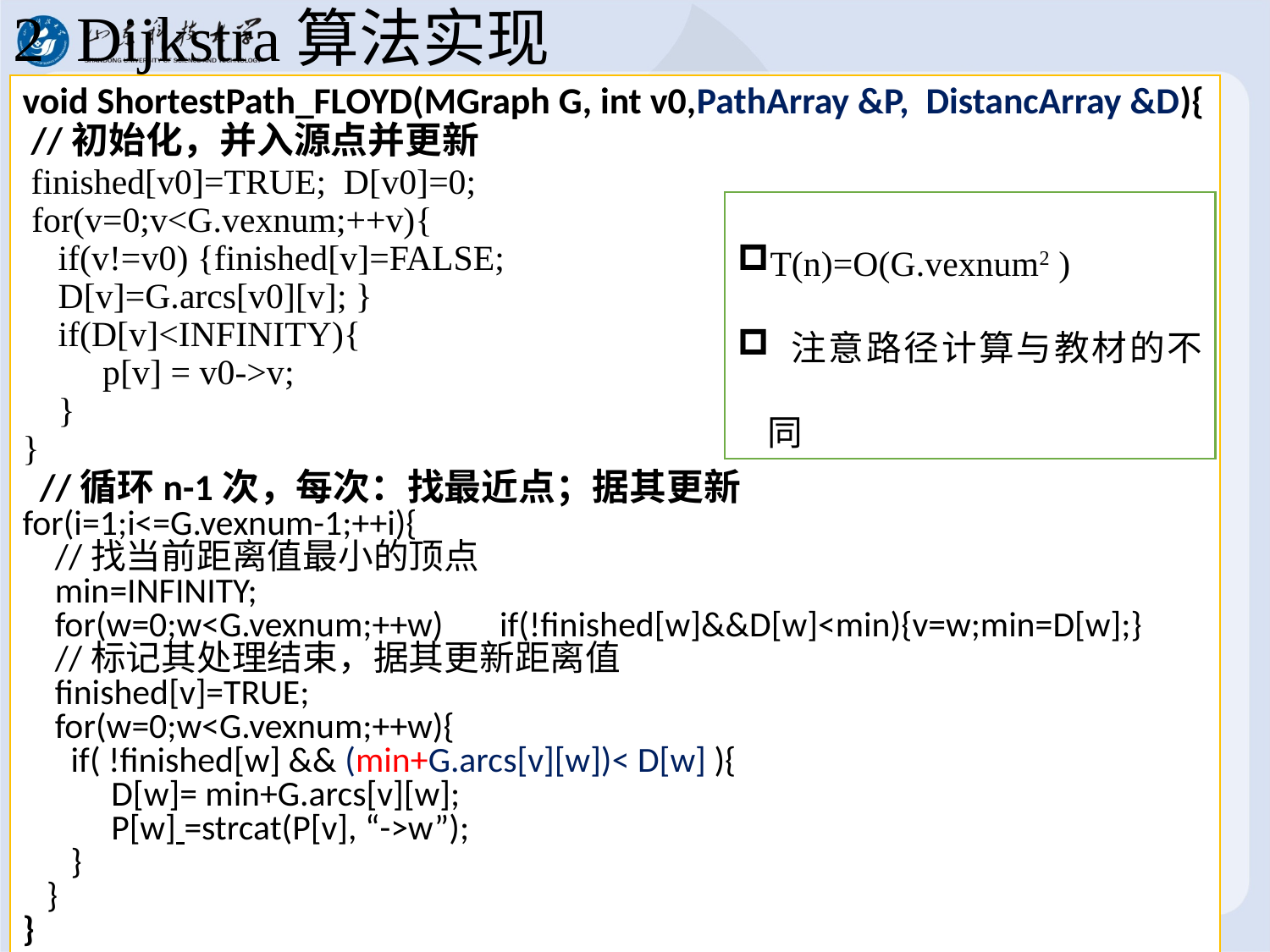

# 2  Dijkstra算法实现
void ShortestPath_FLOYD(MGraph G, int v0,PathArray &P,  DistancArray &D){
 //初始化，并入源点并更新
 finished[v0]=TRUE;  D[v0]=0;
 for(v=0;v<G.vexnum;++v){
    if(v!=v0) {finished[v]=FALSE;
    D[v]=G.arcs[v0][v]; }
    if(D[v]<INFINITY){
         p[v] = v0->v;
    }
}
  //循环n-1次，每次：找最近点；据其更新
for(i=1;i<=G.vexnum-1;++i){
    //找当前距离值最小的顶点
    min=INFINITY;
    for(w=0;w<G.vexnum;++w)       if(!finished[w]&&D[w]<min){v=w;min=D[w];}
    //标记其处理结束，据其更新距离值
    finished[v]=TRUE;
    for(w=0;w<G.vexnum;++w){
      if( !finished[w] && (min+G.arcs[v][w])< D[w] ){
           D[w]= min+G.arcs[v][w];
           P[w] =strcat(P[v], “->w”);
      }
   }
}
T(n)=O(G.vexnum2 )
 注意路径计算与教材的不同